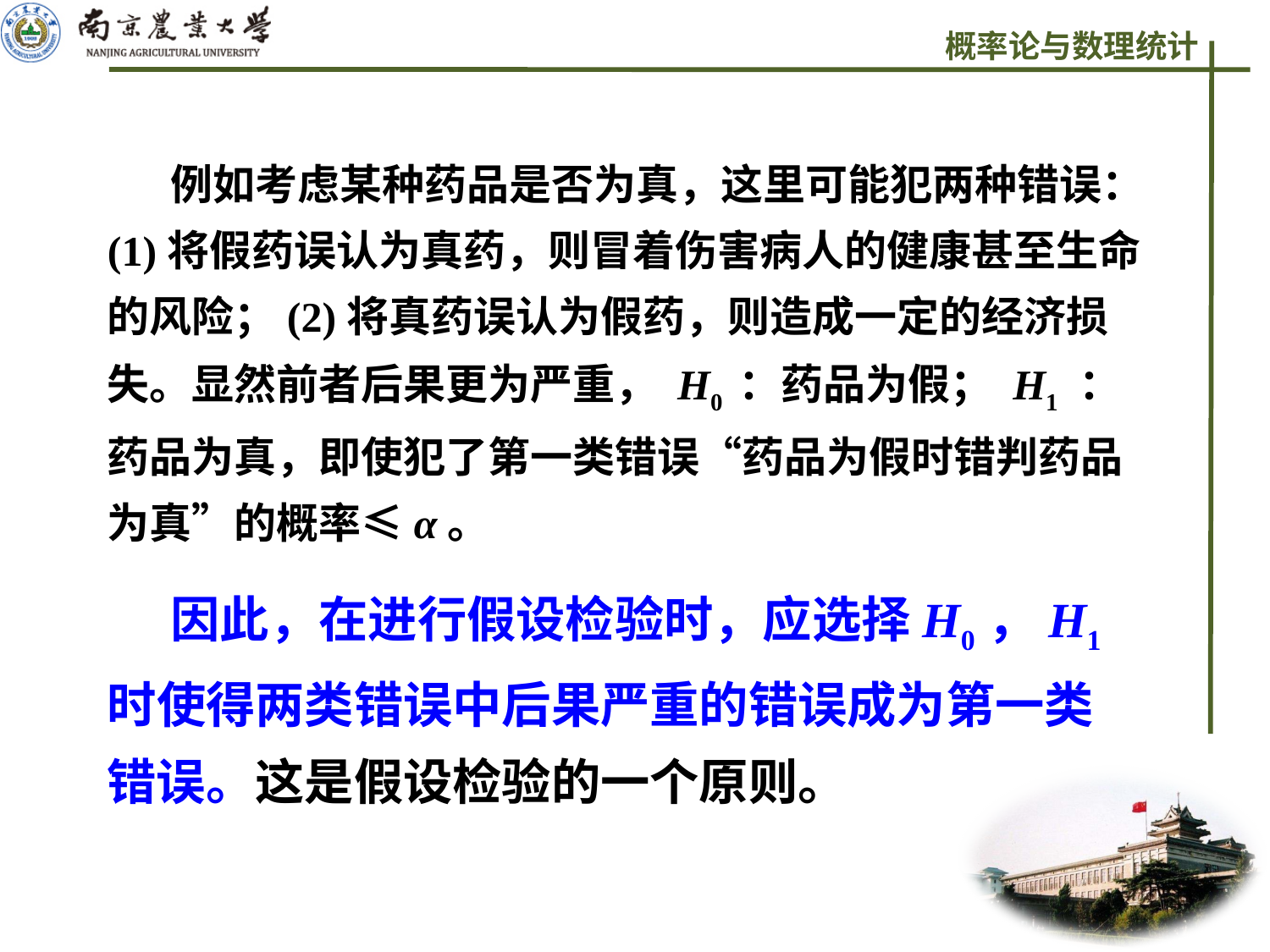

例如考虑某种药品是否为真，这里可能犯两种错误：(1)将假药误认为真药，则冒着伤害病人的健康甚至生命的风险；(2)将真药误认为假药，则造成一定的经济损失。显然前者后果更为严重， H0 ：药品为假； H1 ：药品为真，即使犯了第一类错误“药品为假时错判药品为真”的概率≤α。
因此，在进行假设检验时，应选择H0，H1时使得两类错误中后果严重的错误成为第一类错误。这是假设检验的一个原则。